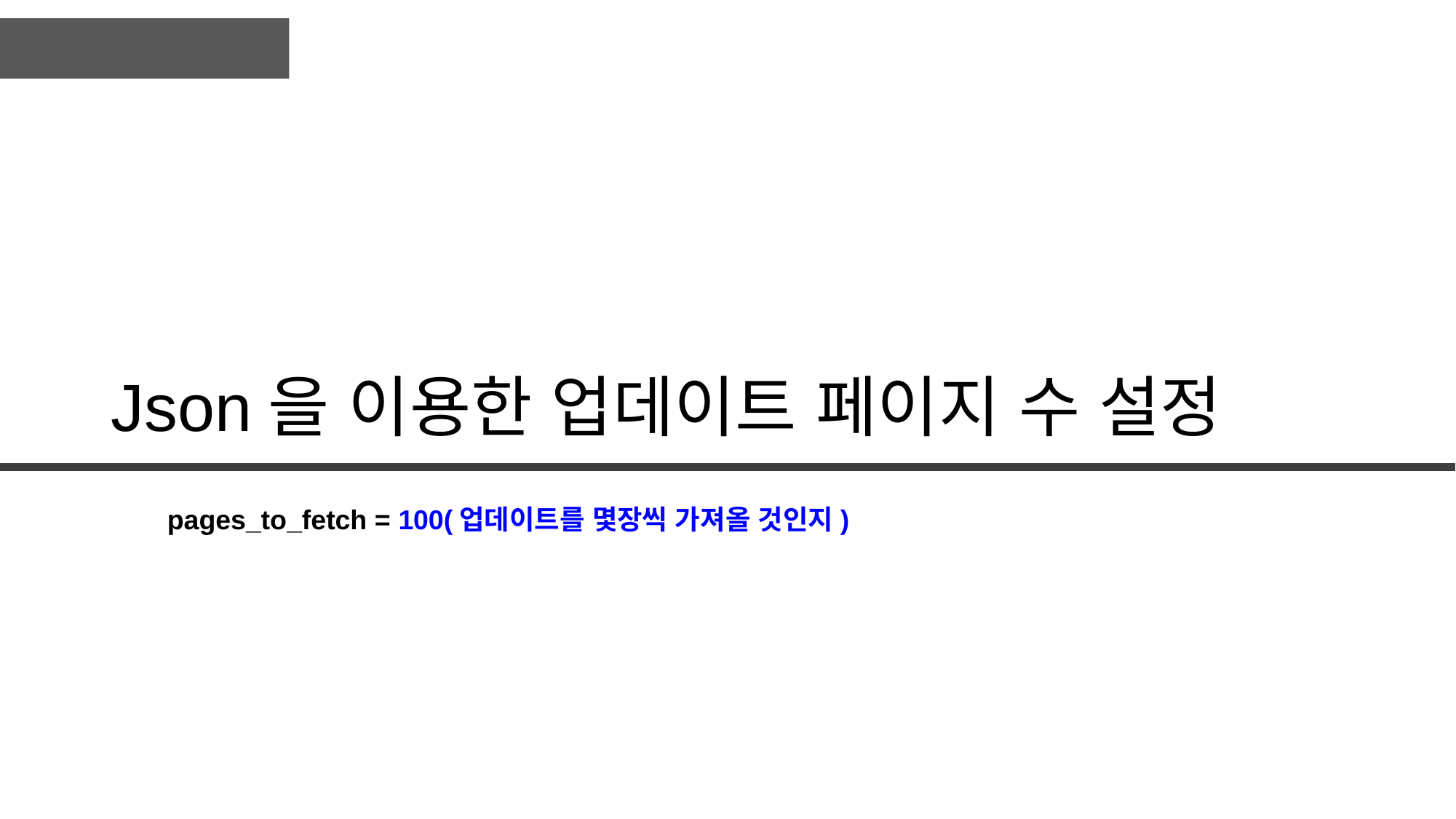

# Json을 이용한 업데이트 페이지 수 설정
pages_to_fetch = 100(업데이트를 몇장씩 가져올 것인지)